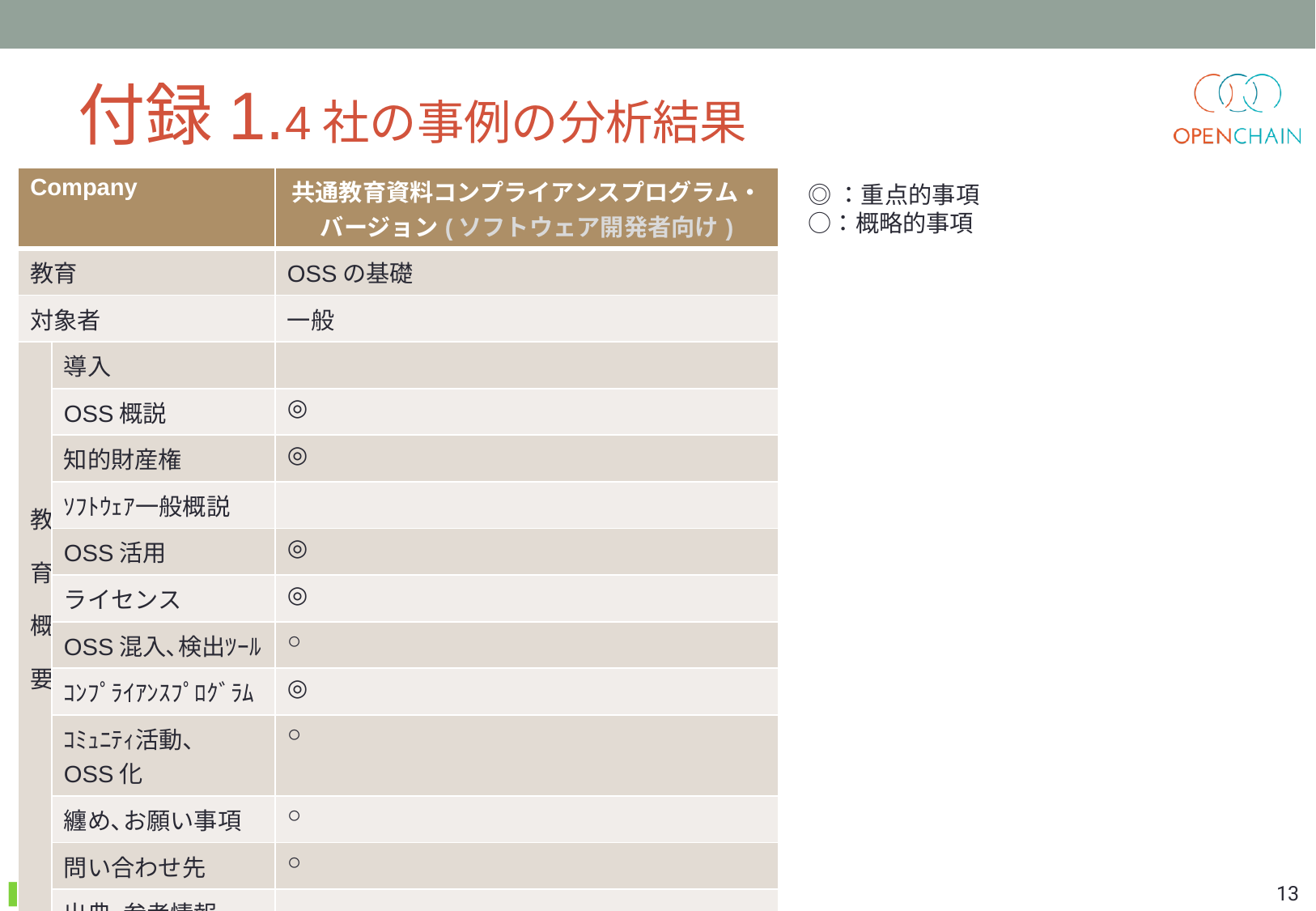

# 付録1.4社の事例の分析結果
◎：重点的事項
○：概略的事項
| Company |  | 共通教育資料コンプライアンスプログラム・ バージョン(ソフトウェア開発者向け) |
| --- | --- | --- |
| 教育 |  | OSSの基礎 |
| 対象者 |  | 一般 |
| 教 育 概 要 | 導入 |  |
|  | OSS概説 | ◎ |
|  | 知的財産権 | ◎ |
|  | ｿﾌﾄｳｪｱ一般概説 |  |
|  | OSS活用 | ◎ |
|  | ライセンス | ◎ |
|  | OSS混入､検出ﾂｰﾙ | ○ |
|  | ｺﾝﾌﾟﾗｲｱﾝｽﾌﾟﾛｸﾞﾗﾑ | ◎ |
|  | ｺﾐｭﾆﾃｨ活動､ OSS化 | ○ |
|  | 纏め､お願い事項 | ○ |
|  | 問い合わせ先 | ○ |
|  | 出典･参考情報 |  |
13